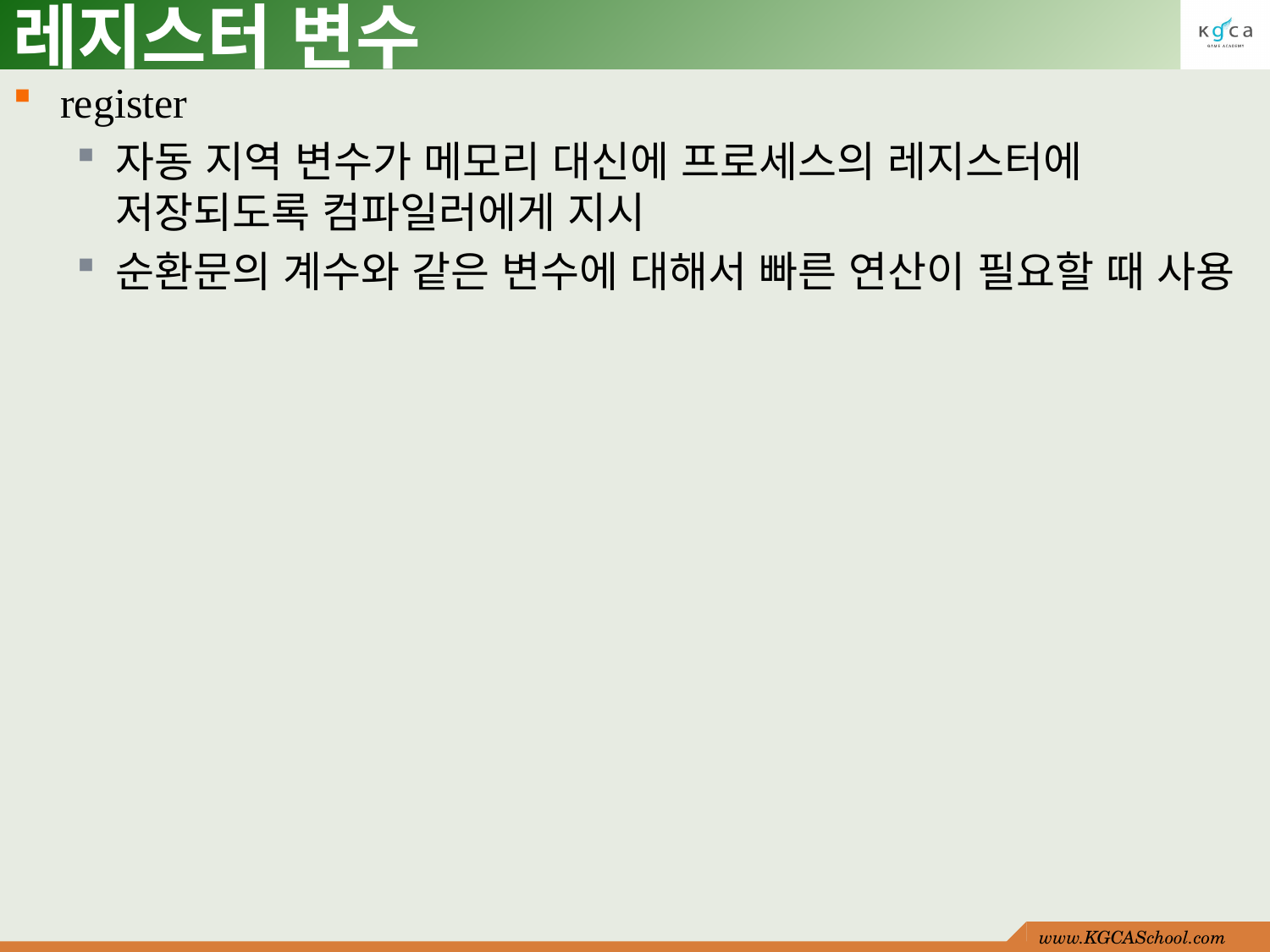

# 레지스터 변수
register
자동 지역 변수가 메모리 대신에 프로세스의 레지스터에 저장되도록 컴파일러에게 지시
순환문의 계수와 같은 변수에 대해서 빠른 연산이 필요할 때 사용